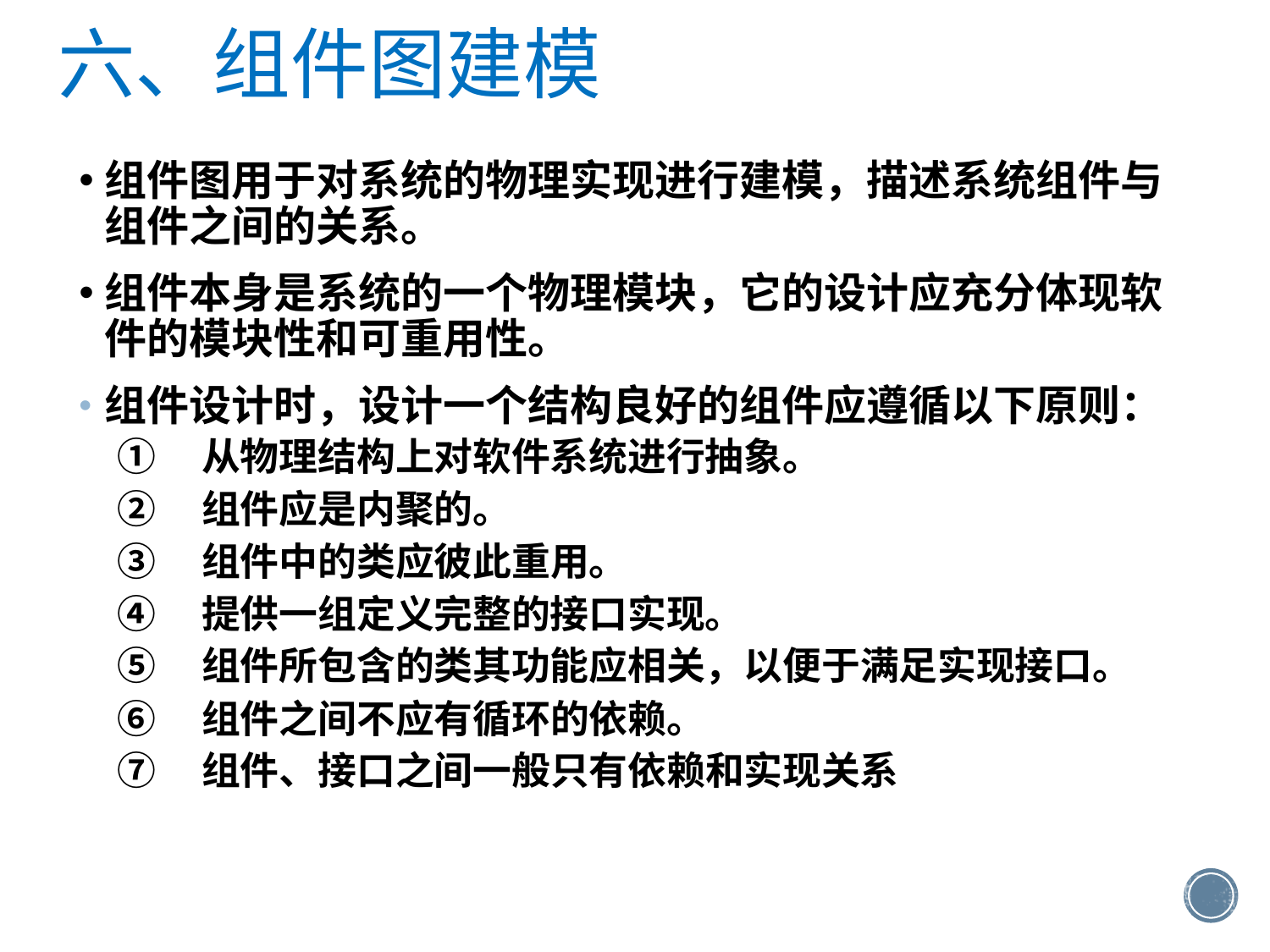

六、组件图建模
组件图用于对系统的物理实现进行建模，描述系统组件与组件之间的关系。
组件本身是系统的一个物理模块，它的设计应充分体现软件的模块性和可重用性。
组件设计时，设计一个结构良好的组件应遵循以下原则：
从物理结构上对软件系统进行抽象。
组件应是内聚的。
组件中的类应彼此重用。
提供一组定义完整的接口实现。
组件所包含的类其功能应相关，以便于满足实现接口。
组件之间不应有循环的依赖。
组件、接口之间一般只有依赖和实现关系